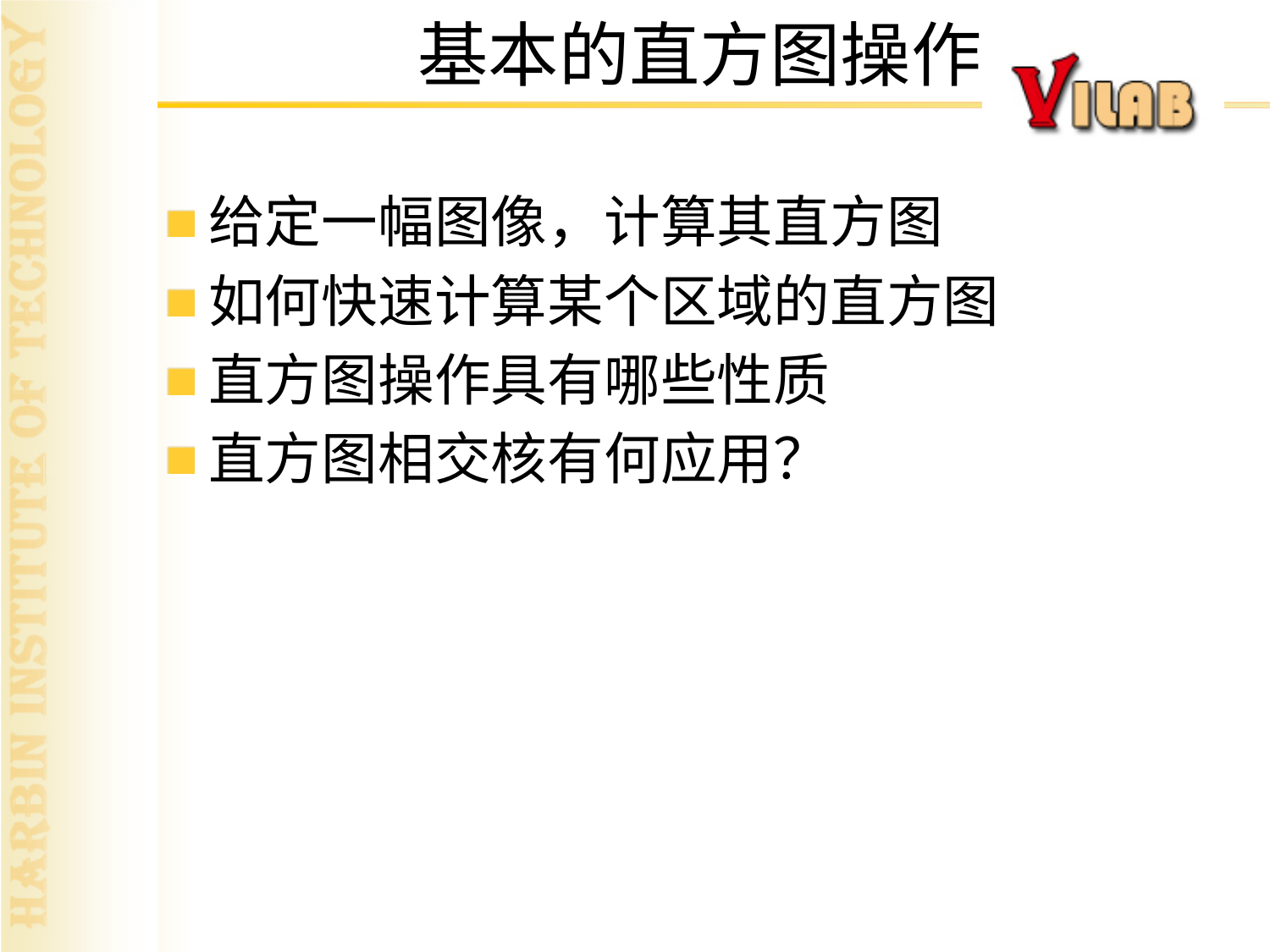

# 基本的直方图操作
给定一幅图像，计算其直方图
如何快速计算某个区域的直方图
直方图操作具有哪些性质
直方图相交核有何应用？